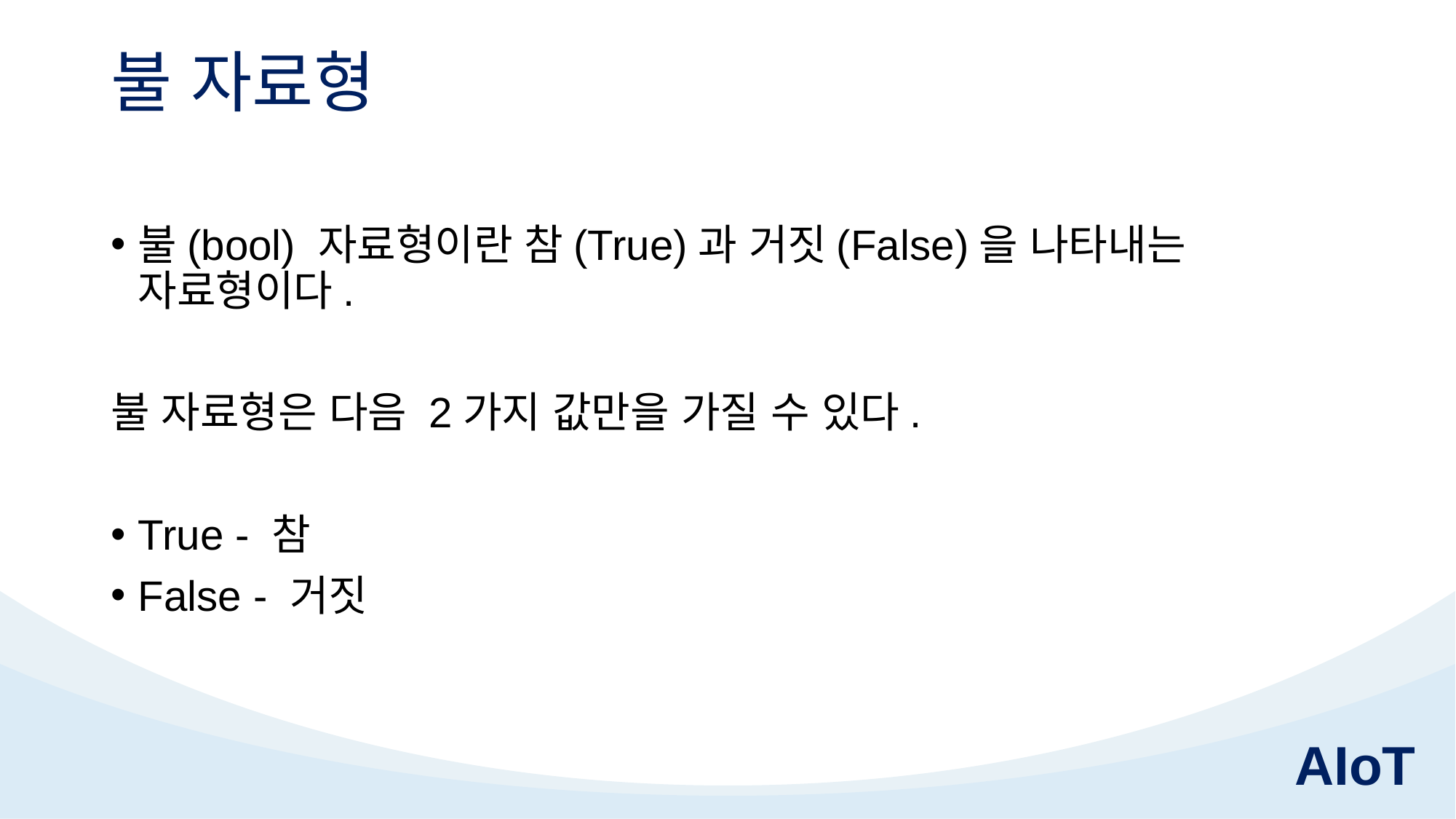

# 불 자료형
불(bool) 자료형이란 참(True)과 거짓(False)을 나타내는 자료형이다.

불 자료형은 다음 2가지 값만을 가질 수 있다.

True - 참
False - 거짓